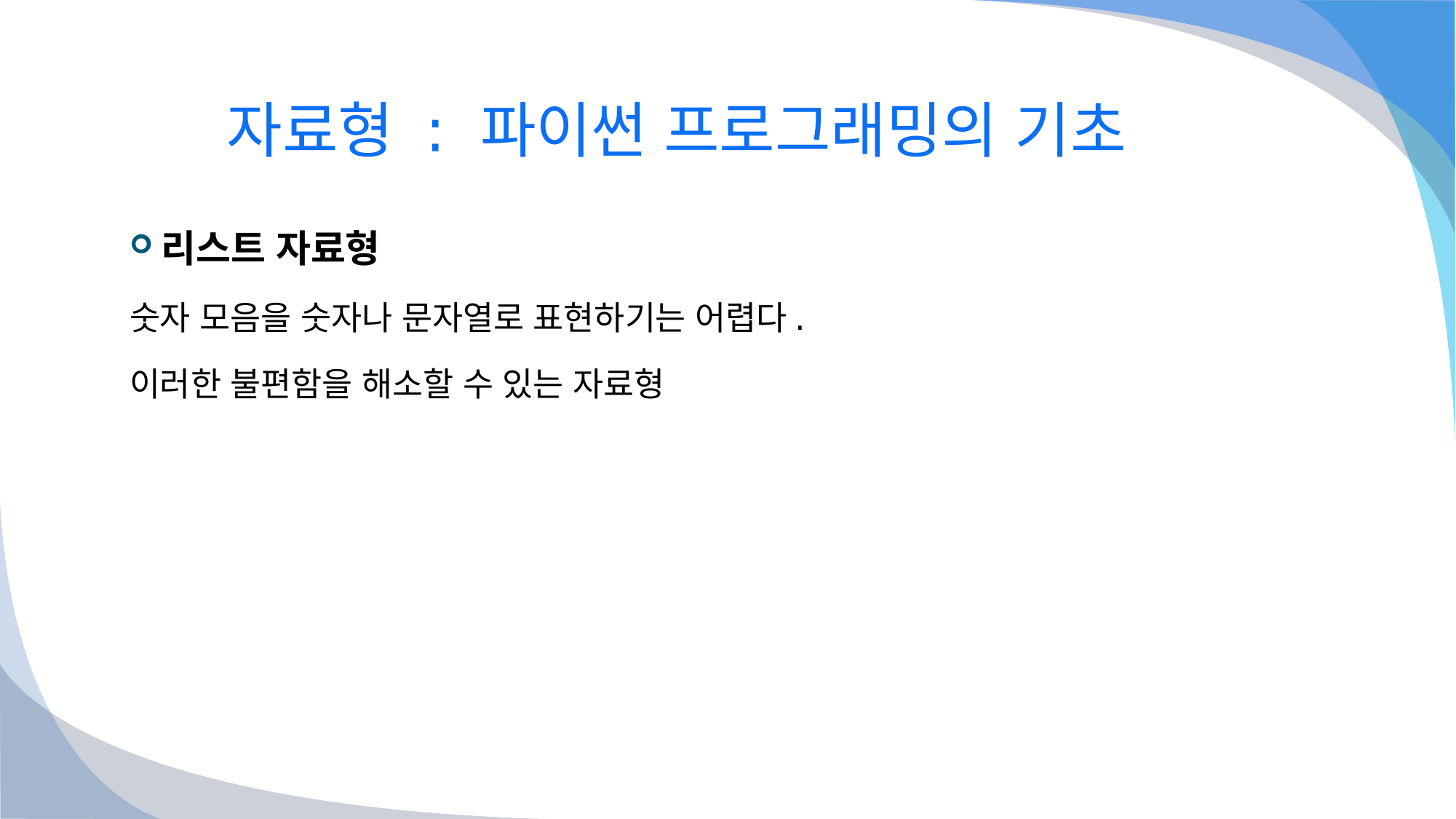

# 자료형 : 파이썬 프로그래밍의 기초
리스트 자료형
숫자 모음을 숫자나 문자열로 표현하기는 어렵다.
이러한 불편함을 해소할 수 있는 자료형